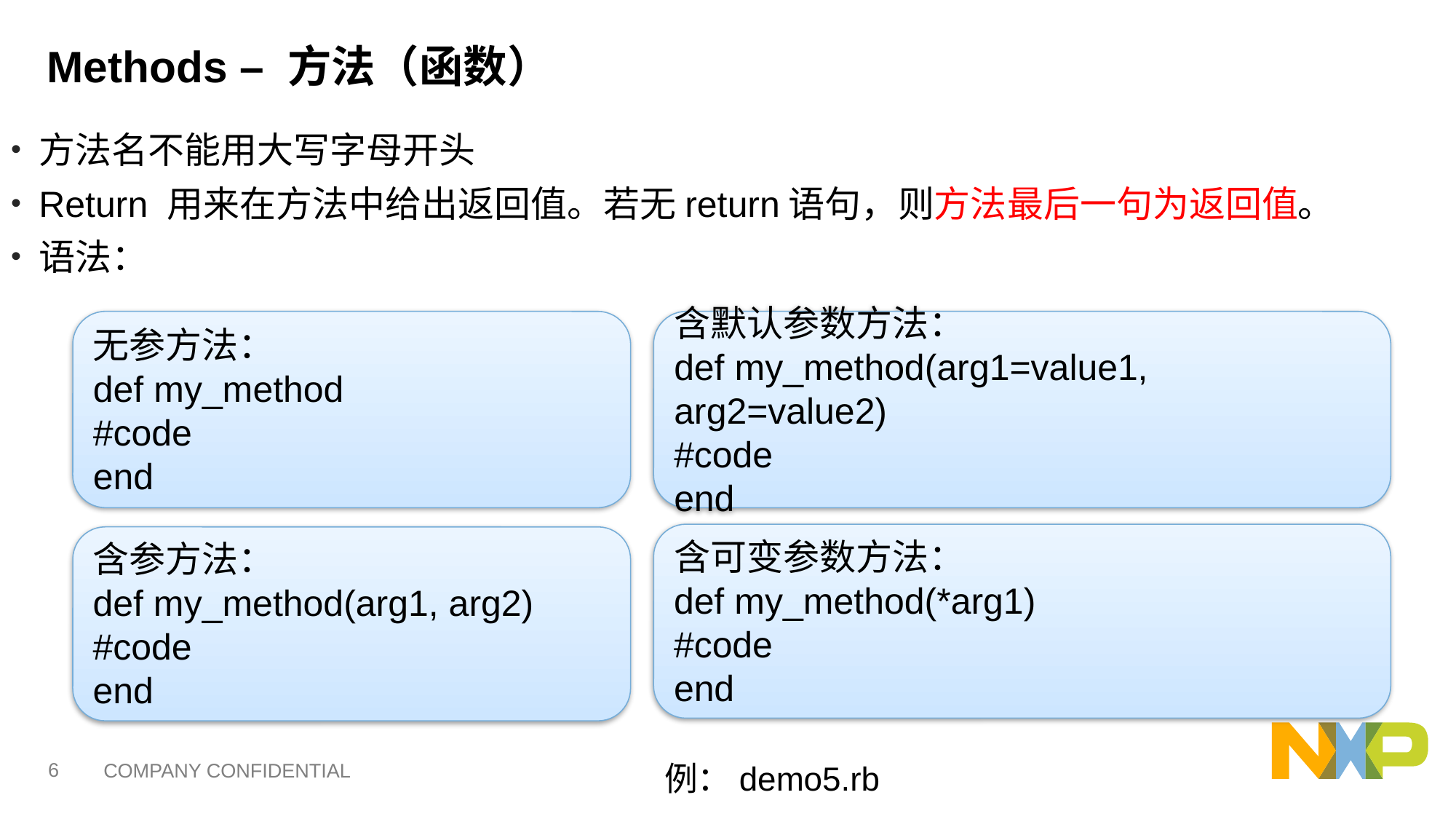

# Methods – 方法（函数）
方法名不能用大写字母开头
Return 用来在方法中给出返回值。若无return语句，则方法最后一句为返回值。
语法：
无参方法：
def my_method
#code
end
含默认参数方法：
def my_method(arg1=value1, arg2=value2)
#code
end
含可变参数方法：
def my_method(*arg1)
#code
end
含参方法：
def my_method(arg1, arg2)
#code
end
例：demo5.rb